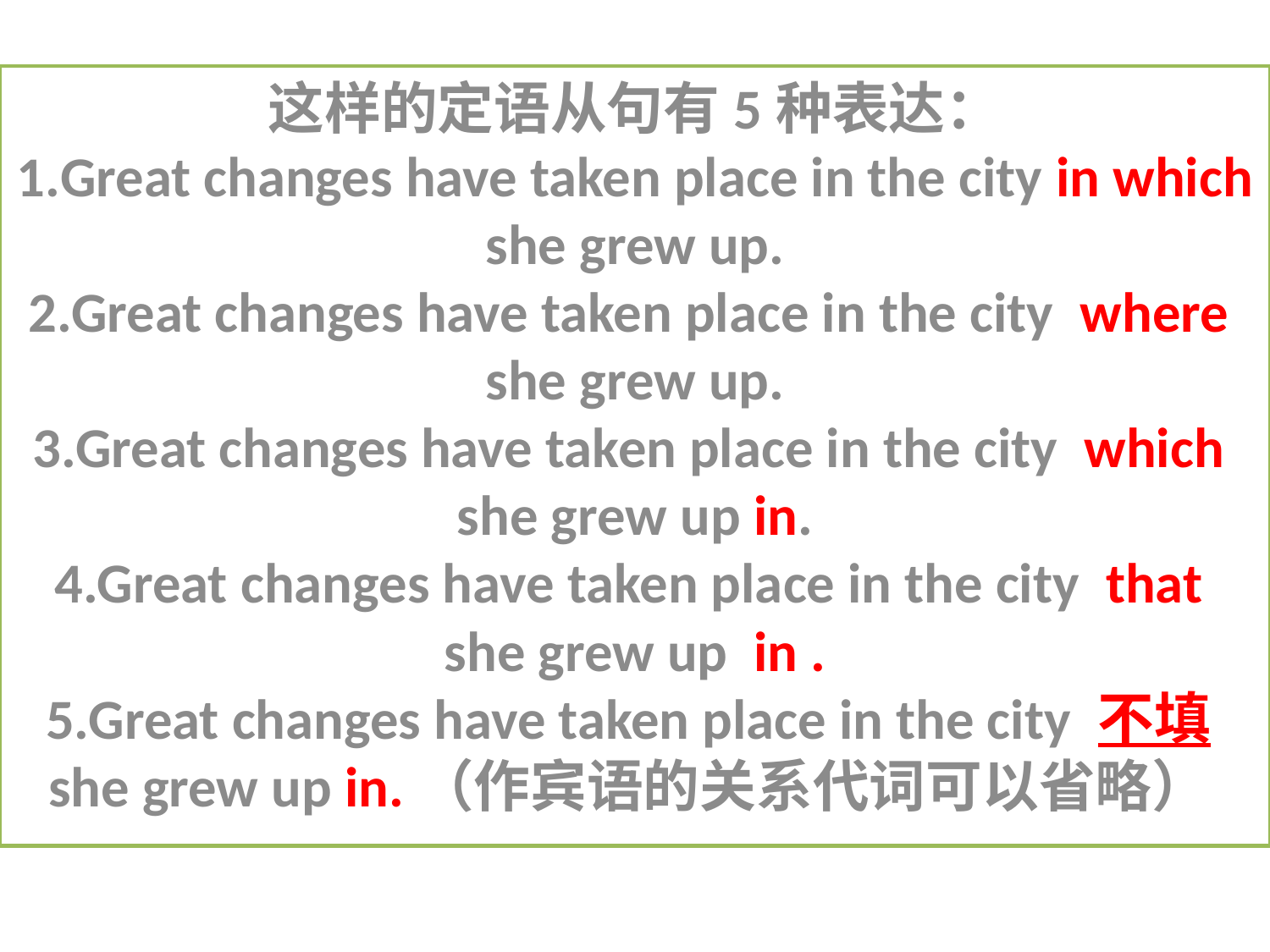

这样的定语从句有5种表达：
1.Great changes have taken place in the city in which she grew up.
2.Great changes have taken place in the city  where  she grew up.
3.Great changes have taken place in the city  which  she grew up in.
4.Great changes have taken place in the city  that  she grew up  in .
5.Great changes have taken place in the city 不填  she grew up in.（作宾语的关系代词可以省略）